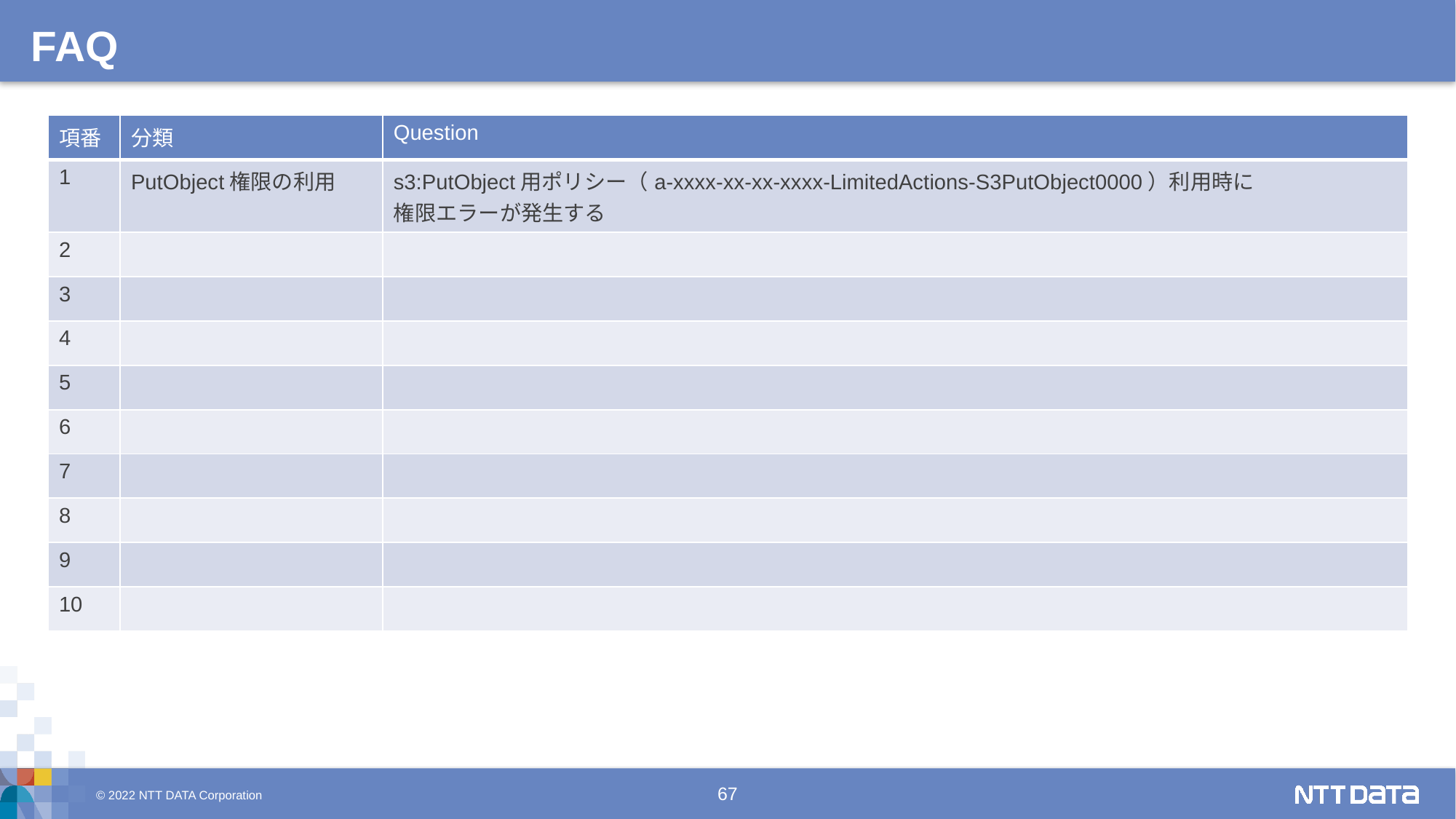

FAQ
| 項番 | 分類 | Question |
| --- | --- | --- |
| 1 | PutObject権限の利用 | s3:PutObject用ポリシー（a-xxxx-xx-xx-xxxx-LimitedActions-S3PutObject0000）利用時に 権限エラーが発生する |
| 2 |  |  |
| 3 |  |  |
| 4 |  |  |
| 5 |  |  |
| 6 |  |  |
| 7 |  |  |
| 8 |  |  |
| 9 |  |  |
| 10 |  |  |